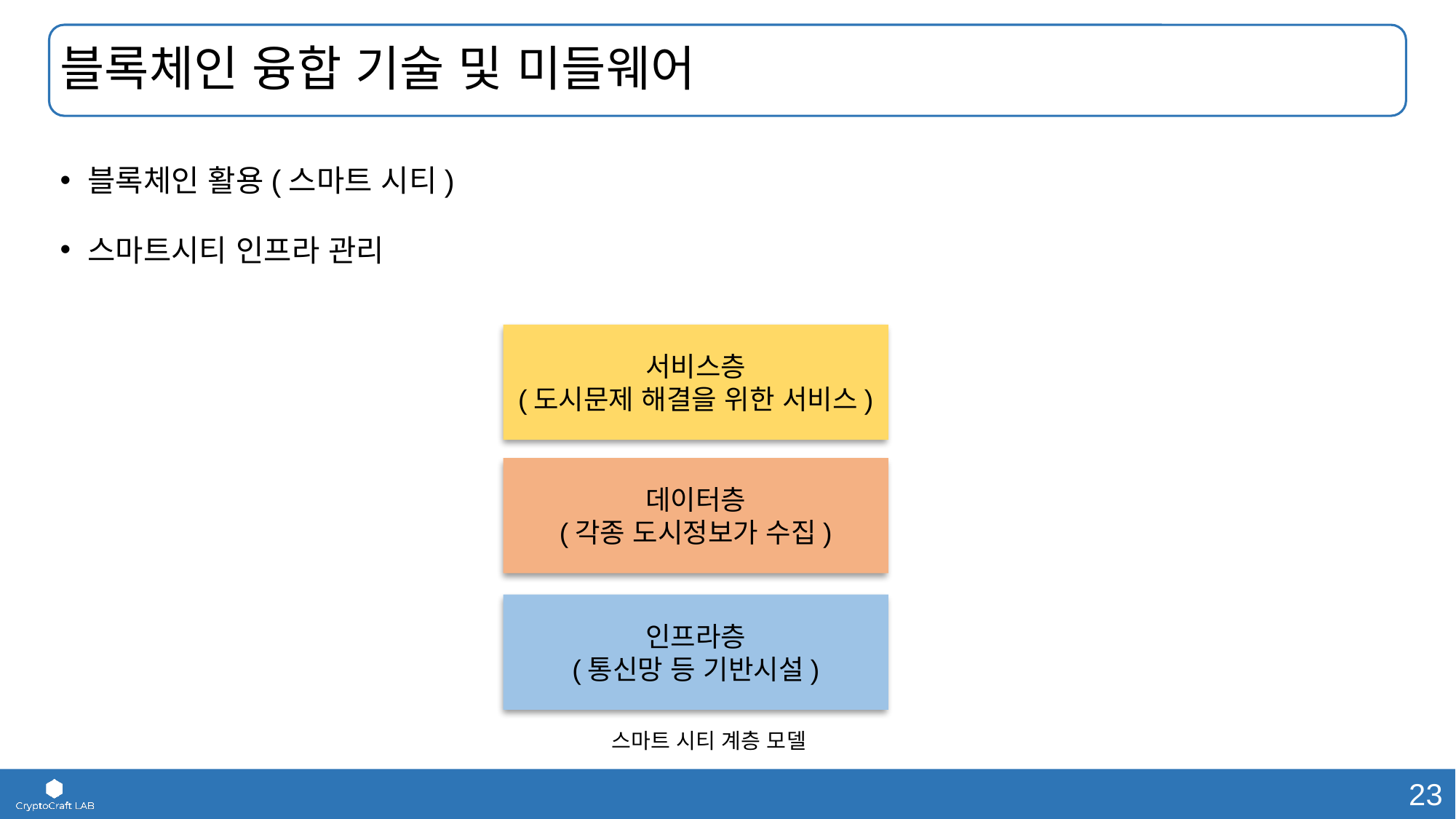

# 블록체인 융합 기술 및 미들웨어
블록체인 활용(스마트 시티)
스마트시티 인프라 관리
서비스층
(도시문제 해결을 위한 서비스)
데이터층
(각종 도시정보가 수집)
인프라층
(통신망 등 기반시설)
스마트 시티 계층 모델